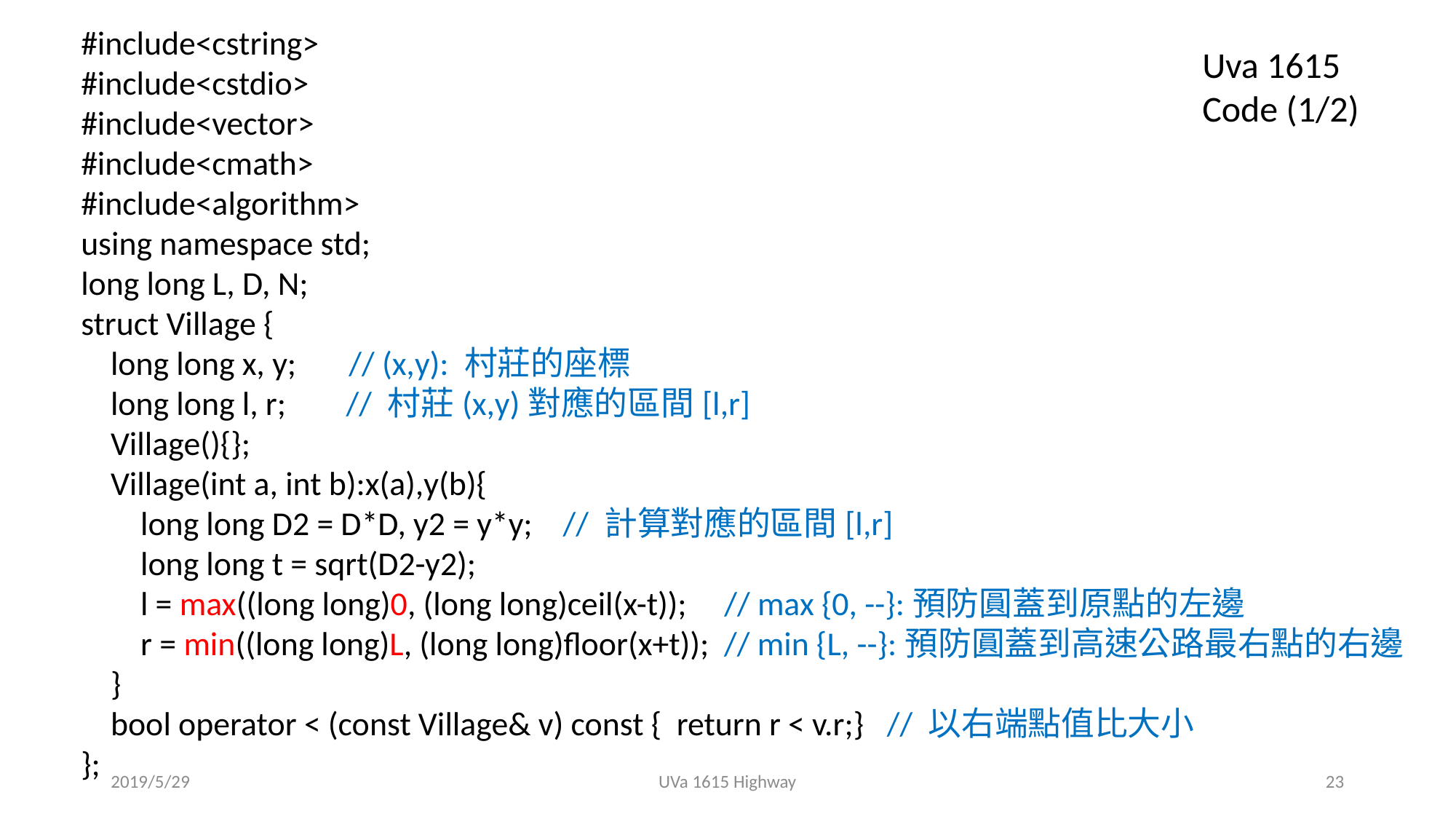

#include<cstring>
#include<cstdio>
#include<vector>
#include<cmath>
#include<algorithm>
using namespace std;
long long L, D, N;
struct Village {
    long long x, y;       // (x,y): 村莊的座標
    long long l, r;        // 村莊(x,y)對應的區間[l,r]
    Village(){};
    Village(int a, int b):x(a),y(b){
        long long D2 = D*D, y2 = y*y;    // 計算對應的區間[l,r]
        long long t = sqrt(D2-y2);
        l = max((long long)0, (long long)ceil(x-t));     // max {0, --}:預防圓蓋到原點的左邊
        r = min((long long)L, (long long)floor(x+t));  // min {L, --}:預防圓蓋到高速公路最右點的右邊
    }
    bool operator < (const Village& v) const {  return r < v.r;}   // 以右端點值比大小
};
Uva 1615 Code (1/2)
2019/5/29
UVa 1615 Highway
23